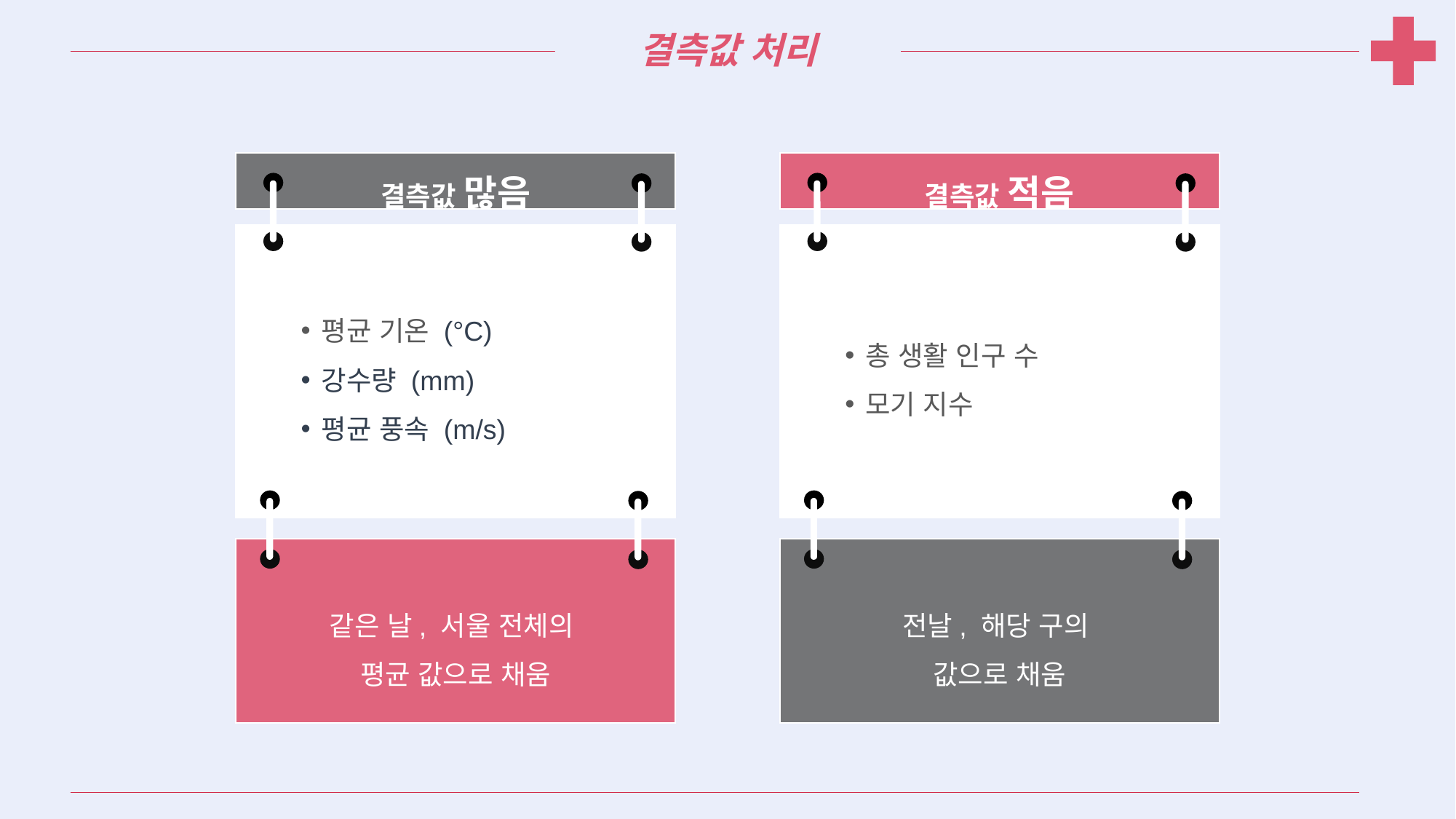

결측값 처리

결측값 많음

결측값 적음

평균 기온 (°C)
강수량 (mm)
평균 풍속 (m/s)
총 생활 인구 수
모기 지수
같은 날, 서울 전체의
평균 값으로 채움
전날, 해당 구의
값으로 채움